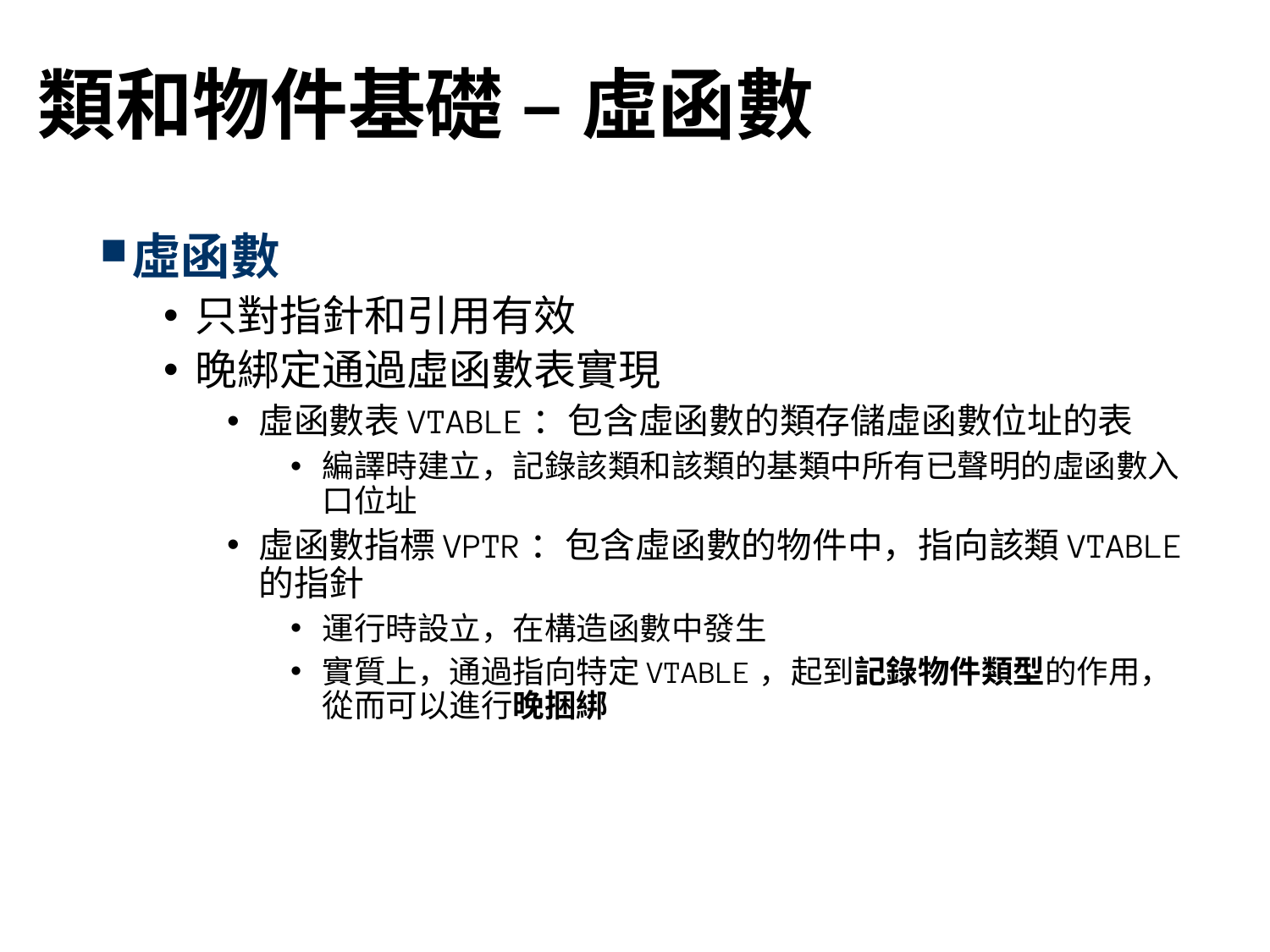

# 類和物件基礎 – 虛函數
虛函數
只對指針和引用有效
晚綁定通過虛函數表實現
虛函數表VTABLE：包含虛函數的類存儲虛函數位址的表
編譯時建立，記錄該類和該類的基類中所有已聲明的虛函數入口位址
虛函數指標VPTR：包含虛函數的物件中，指向該類VTABLE的指針
運行時設立，在構造函數中發生
實質上，通過指向特定VTABLE，起到記錄物件類型的作用，從而可以進行晚捆綁